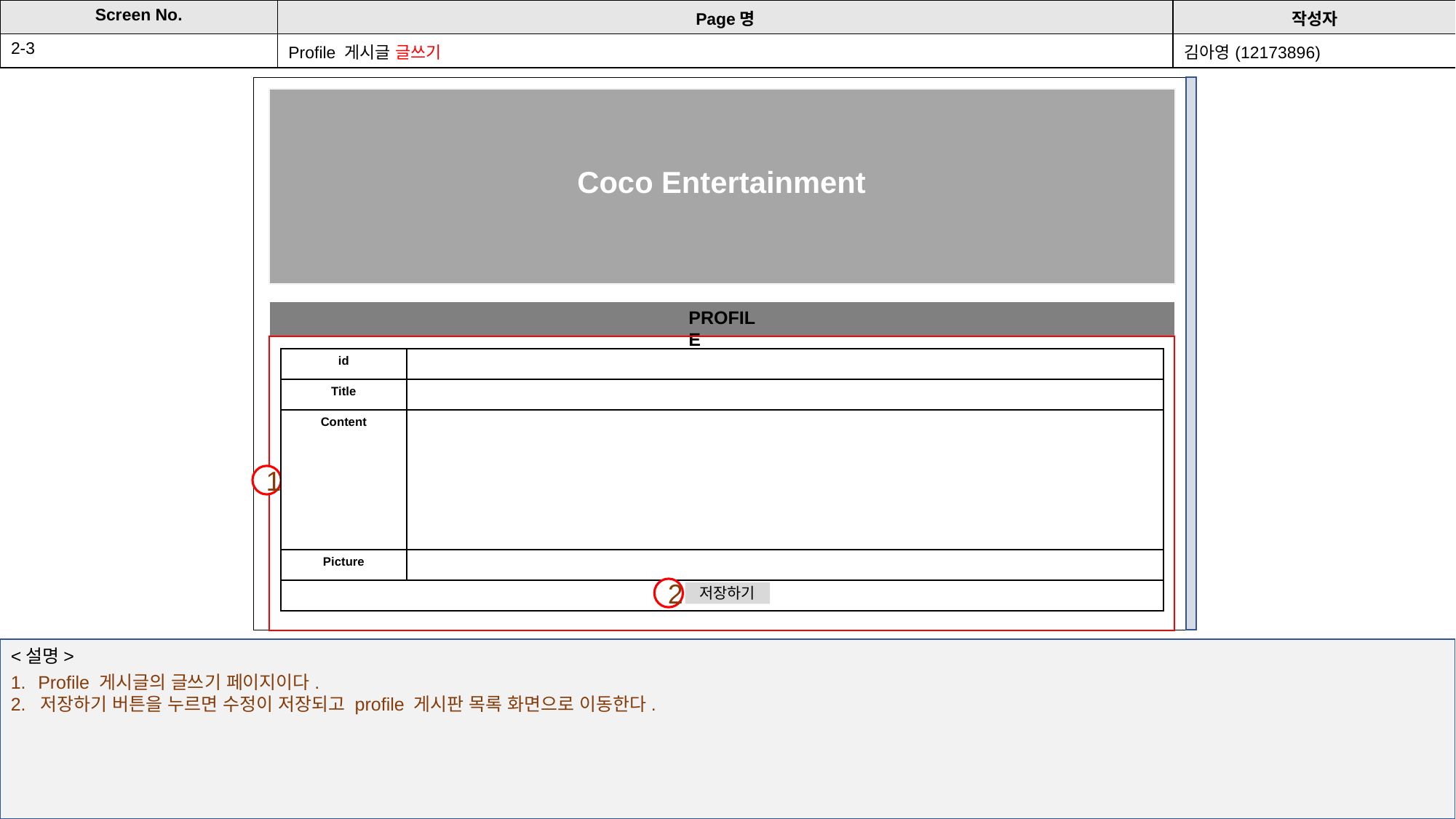

| Screen No. | Page명 | 작성자 |
| --- | --- | --- |
| 2-3 | Profile 게시글 글쓰기 | 김아영(12173896) |

Coco Entertainment
PROFILE

| id |  |
| --- | --- |
| Title |  |
| Content |  |
| Picture |  |
|  |  |
1
2
저장하기

<설명>
Profile 게시글의 글쓰기 페이지이다.
2.  저장하기 버튼을 누르면 수정이 저장되고 profile 게시판 목록 화면으로 이동한다.